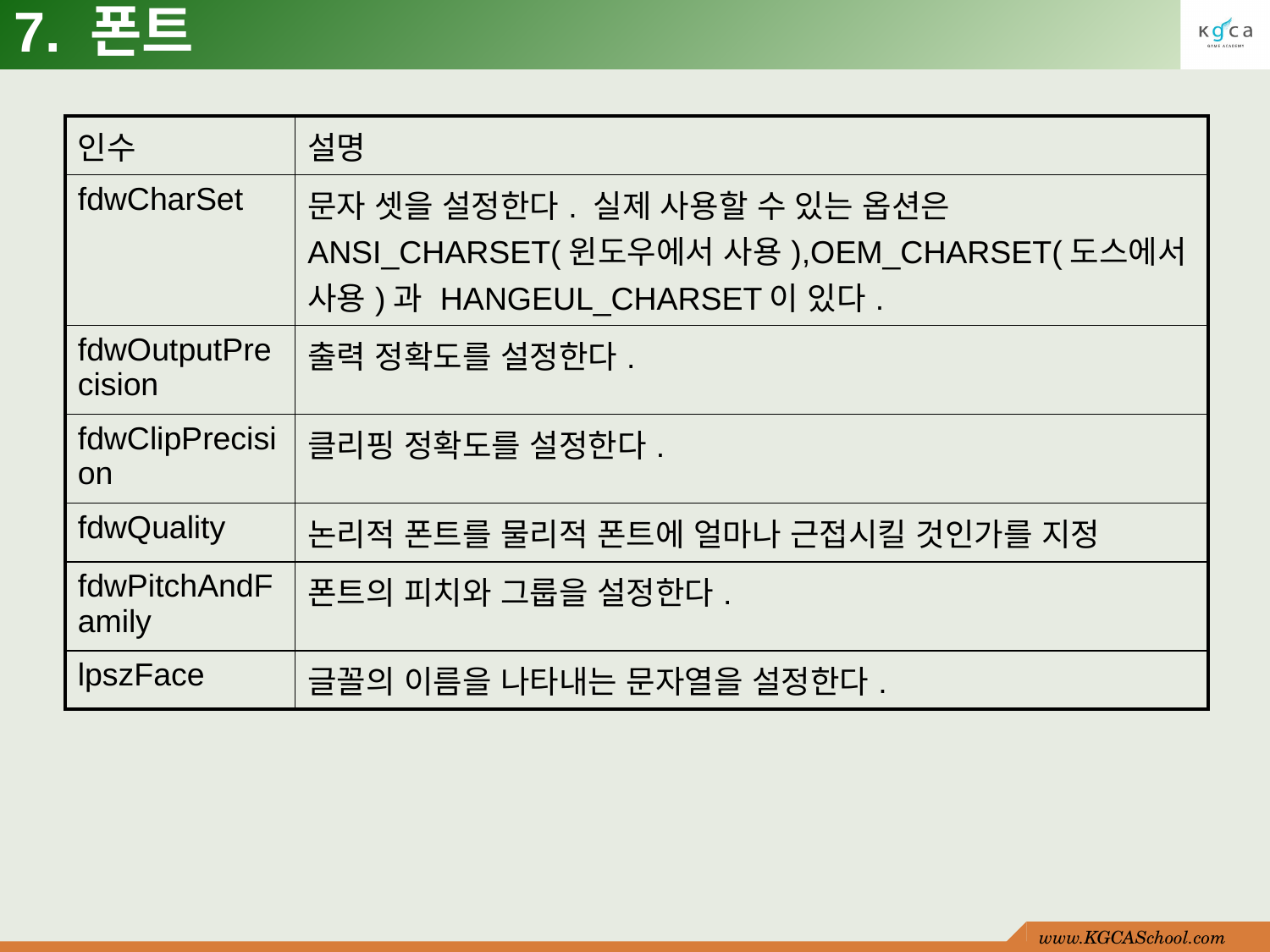

# 7. 폰트
| 인수 | 설명 |
| --- | --- |
| fdwCharSet | 문자 셋을 설정한다. 실제 사용할 수 있는 옵션은 ANSI\_CHARSET(윈도우에서 사용),OEM\_CHARSET(도스에서 사용)과 HANGEUL\_CHARSET이 있다. |
| fdwOutputPrecision | 출력 정확도를 설정한다. |
| fdwClipPrecision | 클리핑 정확도를 설정한다. |
| fdwQuality | 논리적 폰트를 물리적 폰트에 얼마나 근접시킬 것인가를 지정 |
| fdwPitchAndFamily | 폰트의 피치와 그룹을 설정한다. |
| lpszFace | 글꼴의 이름을 나타내는 문자열을 설정한다. |